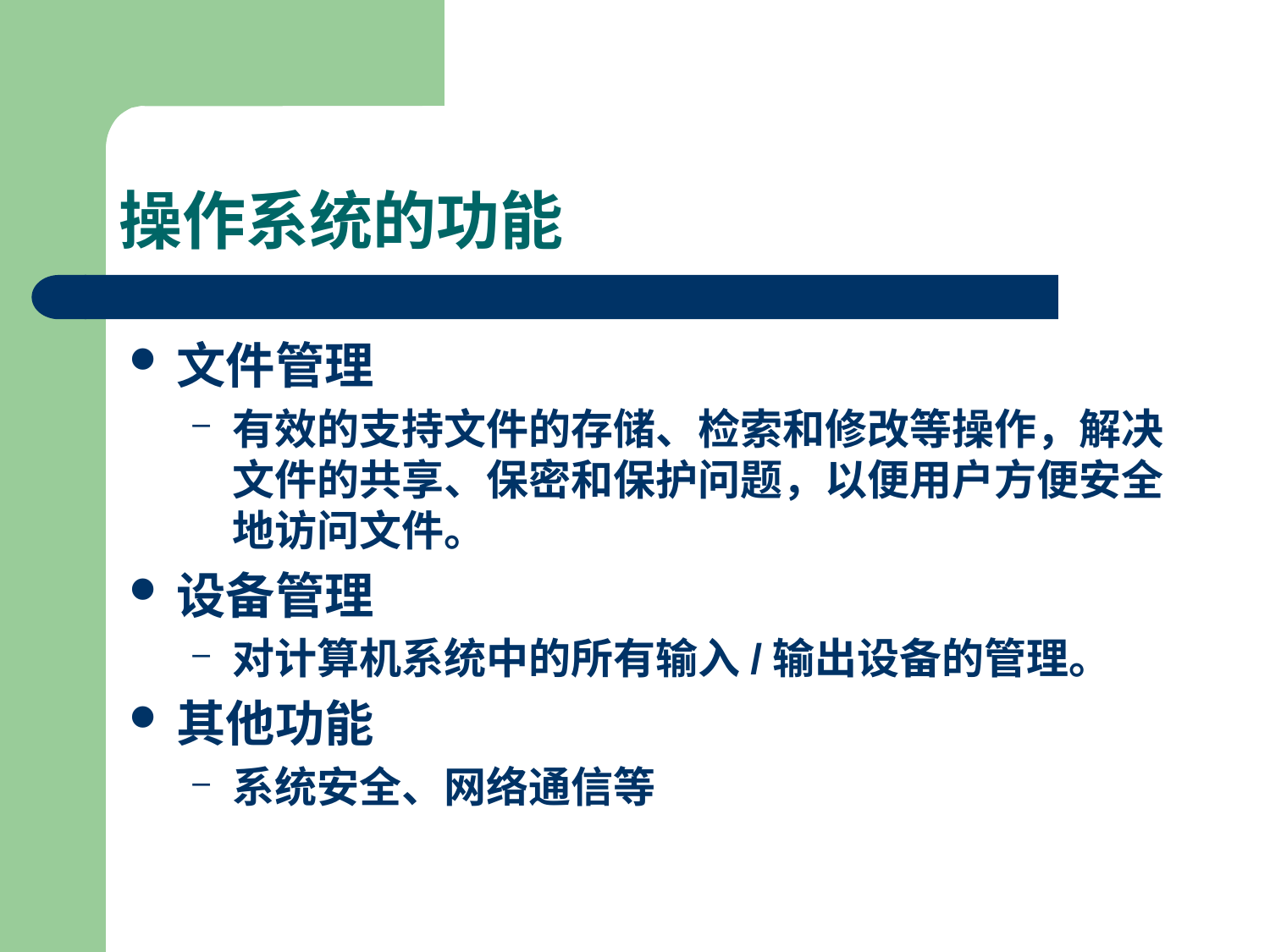

# 操作系统的功能
文件管理
有效的支持文件的存储、检索和修改等操作，解决文件的共享、保密和保护问题，以便用户方便安全地访问文件。
设备管理
对计算机系统中的所有输入/输出设备的管理。
其他功能
系统安全、网络通信等